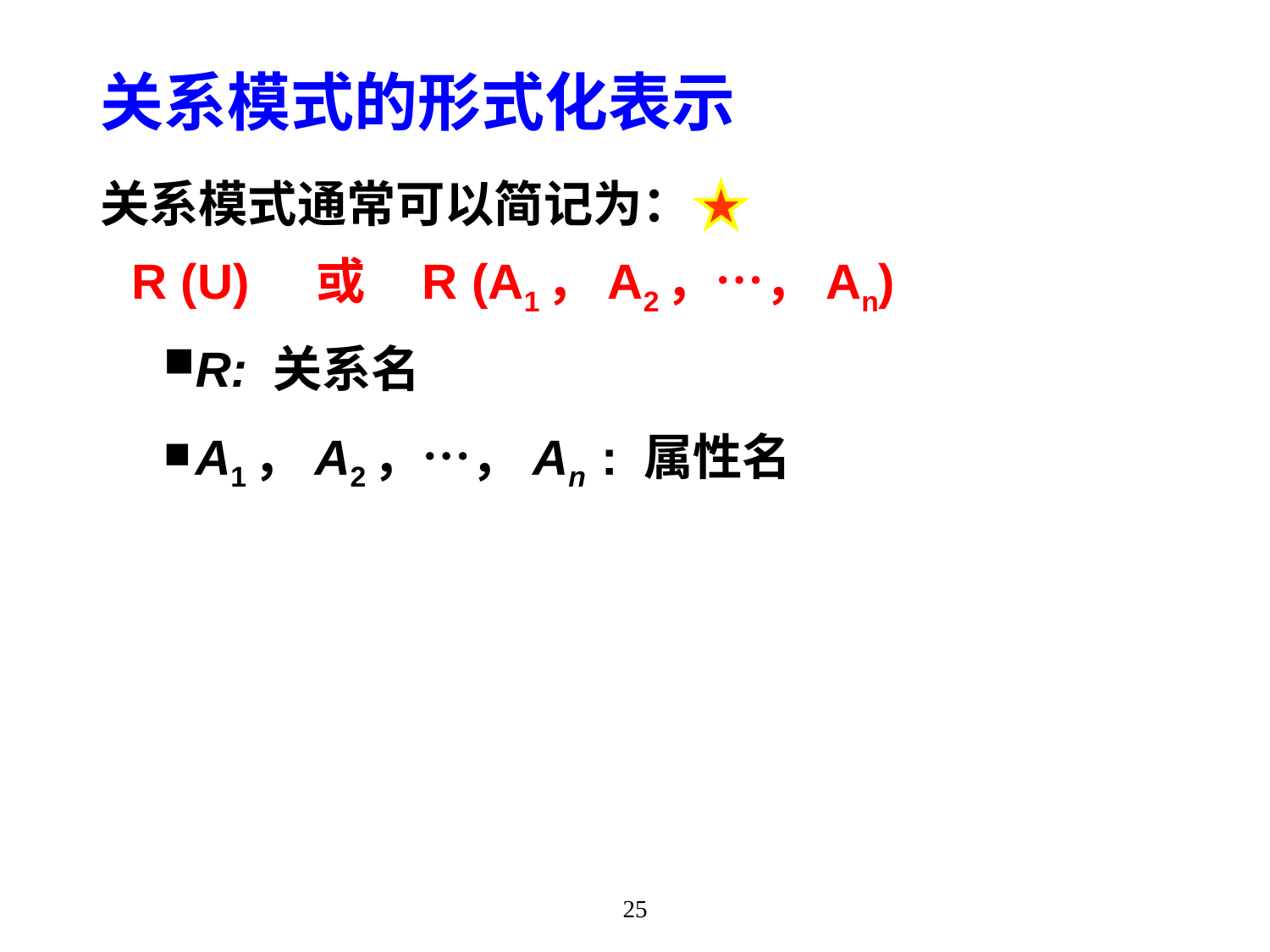

# 关系模式的形式化表示
关系模式通常可以简记为：
 	R (U)    或    R (A1，A2，…，An)
R: 关系名
A1，A2，…，An  : 属性名

25